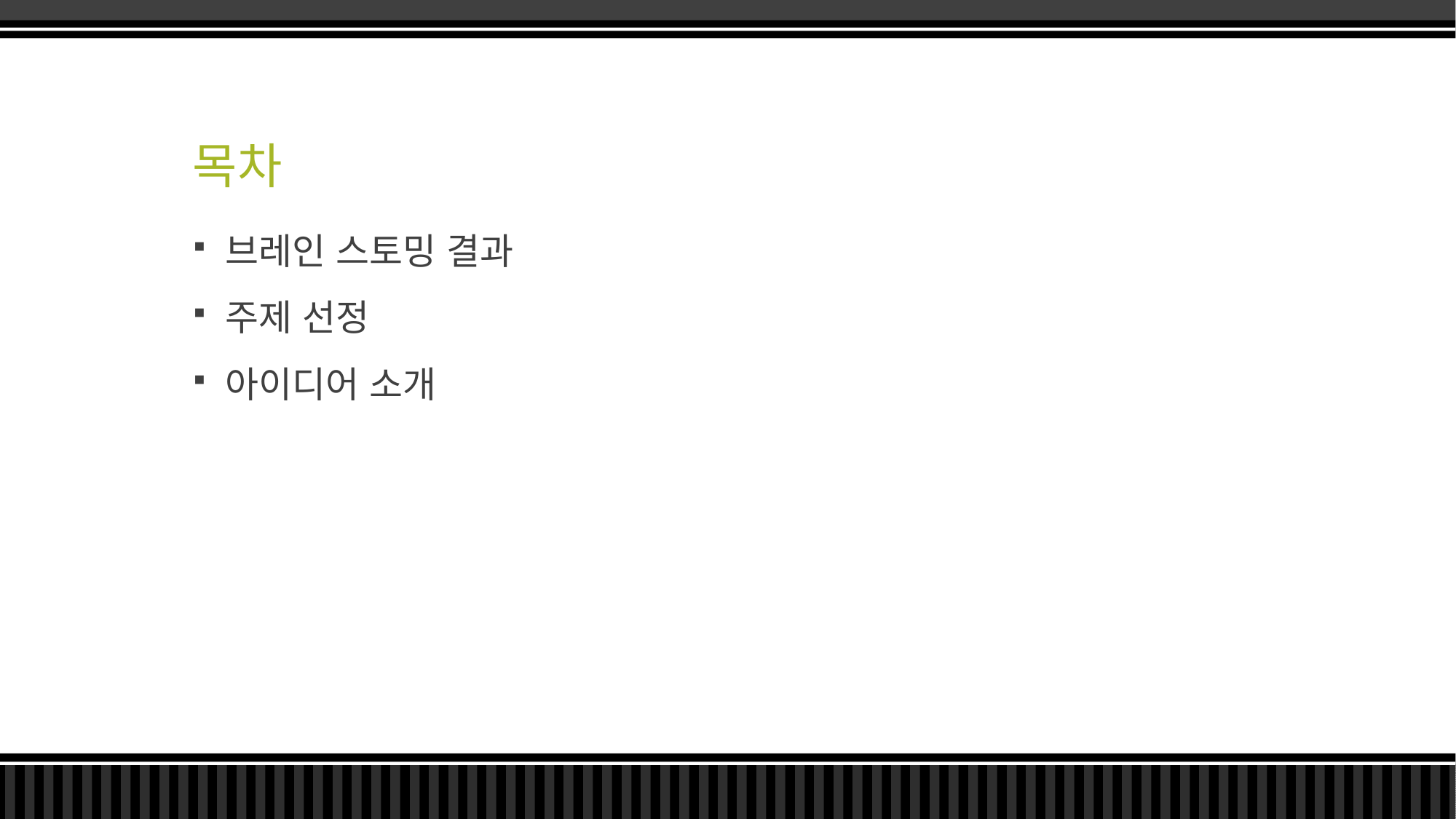

# 목차
브레인 스토밍 결과
주제 선정
아이디어 소개